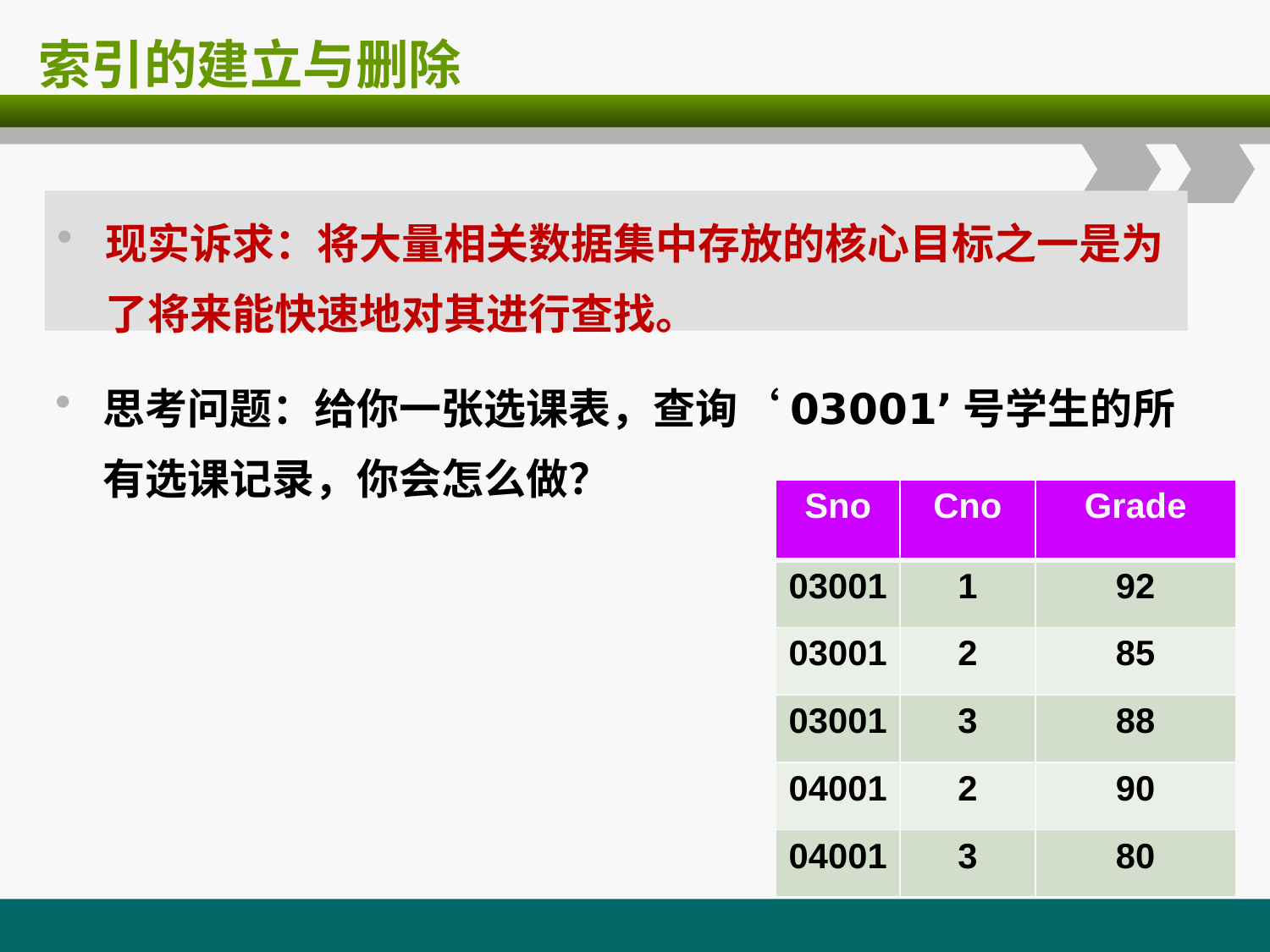

# 索引的建立与删除
现实诉求：将大量相关数据集中存放的核心目标之一是为了将来能快速地对其进行查找。
思考问题：给你一张选课表，查询‘03001’号学生的所有选课记录，你会怎么做？
| Sno | Cno | Grade |
| --- | --- | --- |
| 03001 | 1 | 92 |
| 03001 | 2 | 85 |
| 03001 | 3 | 88 |
| 04001 | 2 | 90 |
| 04001 | 3 | 80 |